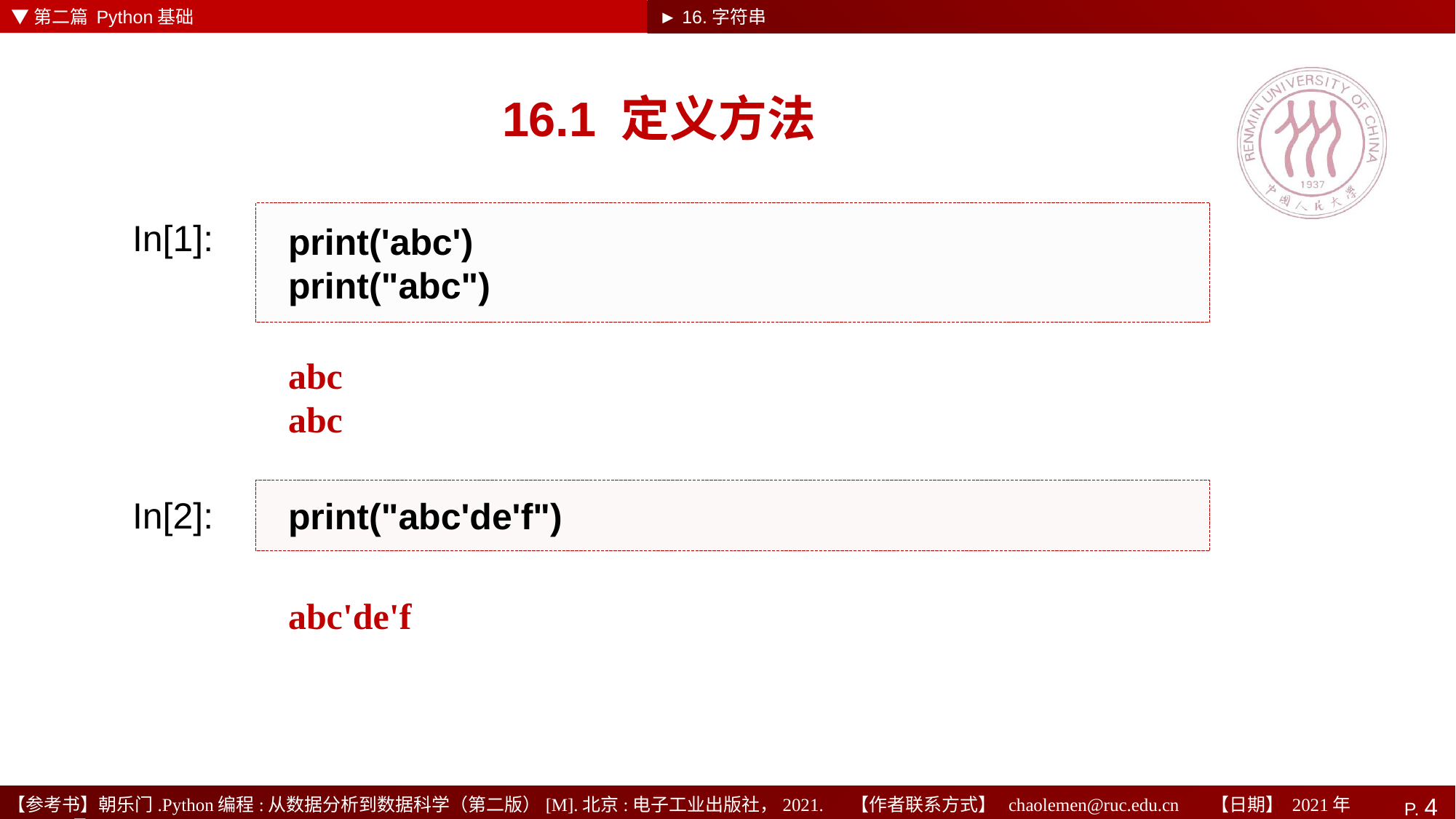

▼第二篇 Python基础
► 16.字符串
# 16.1 定义方法
print('abc')
print("abc")
In[1]:
abc
abc
print("abc'de'f")
In[2]:
abc'de'f